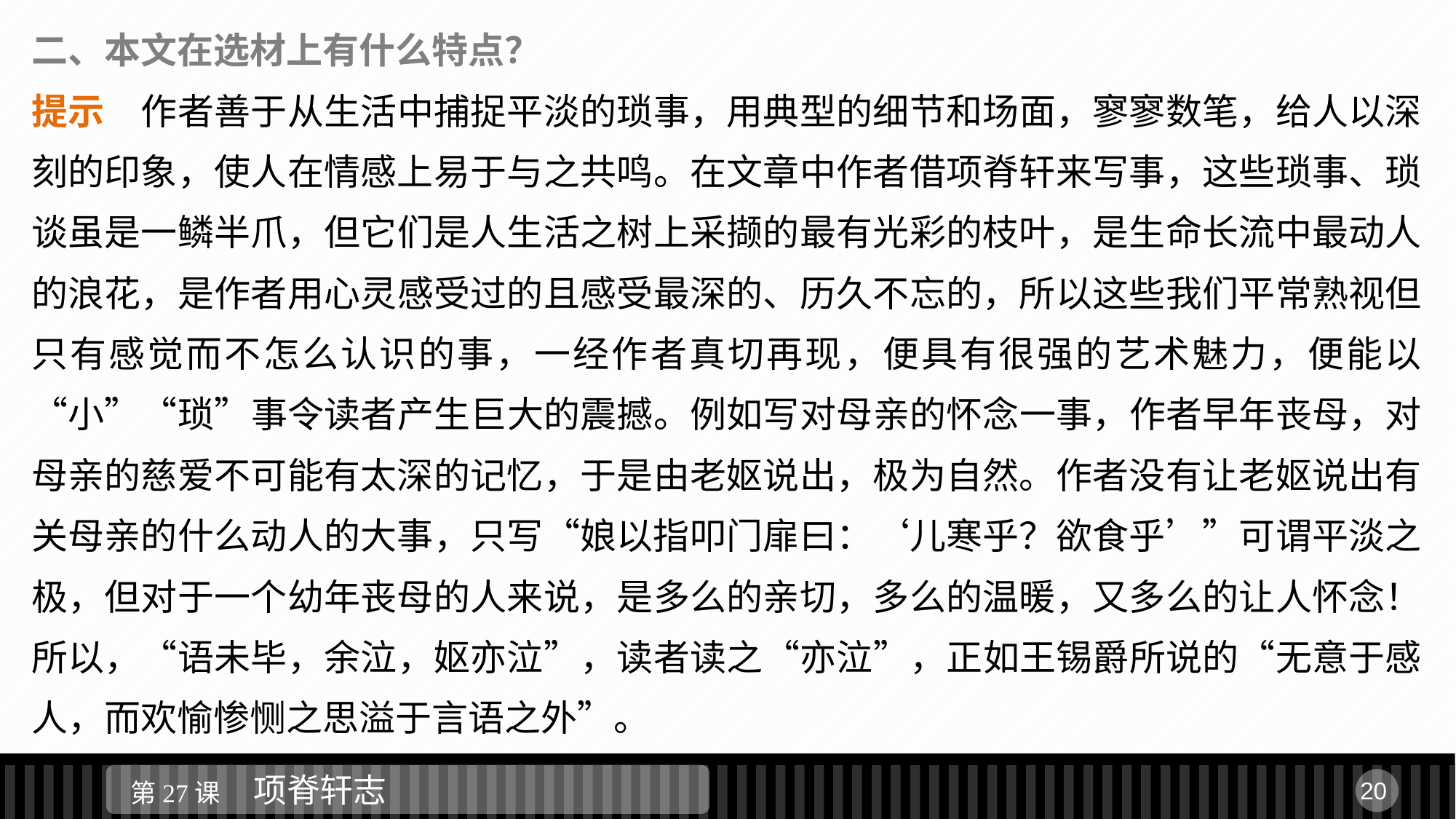

二、本文在选材上有什么特点？
提示　作者善于从生活中捕捉平淡的琐事，用典型的细节和场面，寥寥数笔，给人以深刻的印象，使人在情感上易于与之共鸣。在文章中作者借项脊轩来写事，这些琐事、琐谈虽是一鳞半爪，但它们是人生活之树上采撷的最有光彩的枝叶，是生命长流中最动人的浪花，是作者用心灵感受过的且感受最深的、历久不忘的，所以这些我们平常熟视但只有感觉而不怎么认识的事，一经作者真切再现，便具有很强的艺术魅力，便能以“小”“琐”事令读者产生巨大的震撼。例如写对母亲的怀念一事，作者早年丧母，对母亲的慈爱不可能有太深的记忆，于是由老妪说出，极为自然。作者没有让老妪说出有关母亲的什么动人的大事，只写“娘以指叩门扉曰：‘儿寒乎？欲食乎’”可谓平淡之极，但对于一个幼年丧母的人来说，是多么的亲切，多么的温暖，又多么的让人怀念！所以，“语未毕，余泣，妪亦泣”，读者读之“亦泣”，正如王锡爵所说的“无意于感人，而欢愉惨恻之思溢于言语之外”。